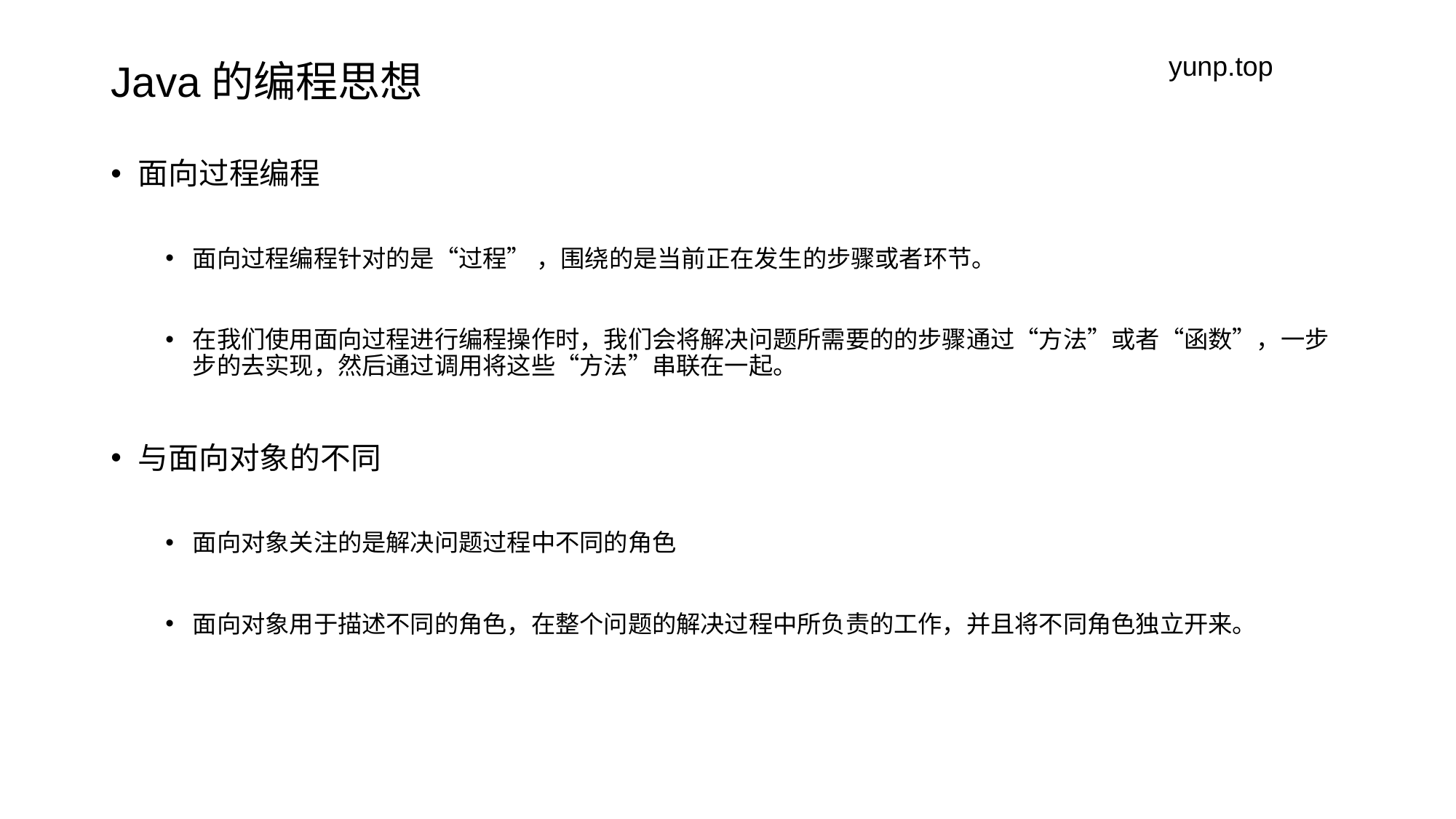

# Java的编程思想
yunp.top
面向过程编程

面向过程编程针对的是“过程” ，围绕的是当前正在发生的步骤或者环节。

在我们使用面向过程进行编程操作时，我们会将解决问题所需要的的步骤通过“方法”或者“函数”，一步步的去实现，然后通过调用将这些“方法”串联在一起。

与面向对象的不同

面向对象关注的是解决问题过程中不同的角色

面向对象用于描述不同的角色，在整个问题的解决过程中所负责的工作，并且将不同角色独立开来。